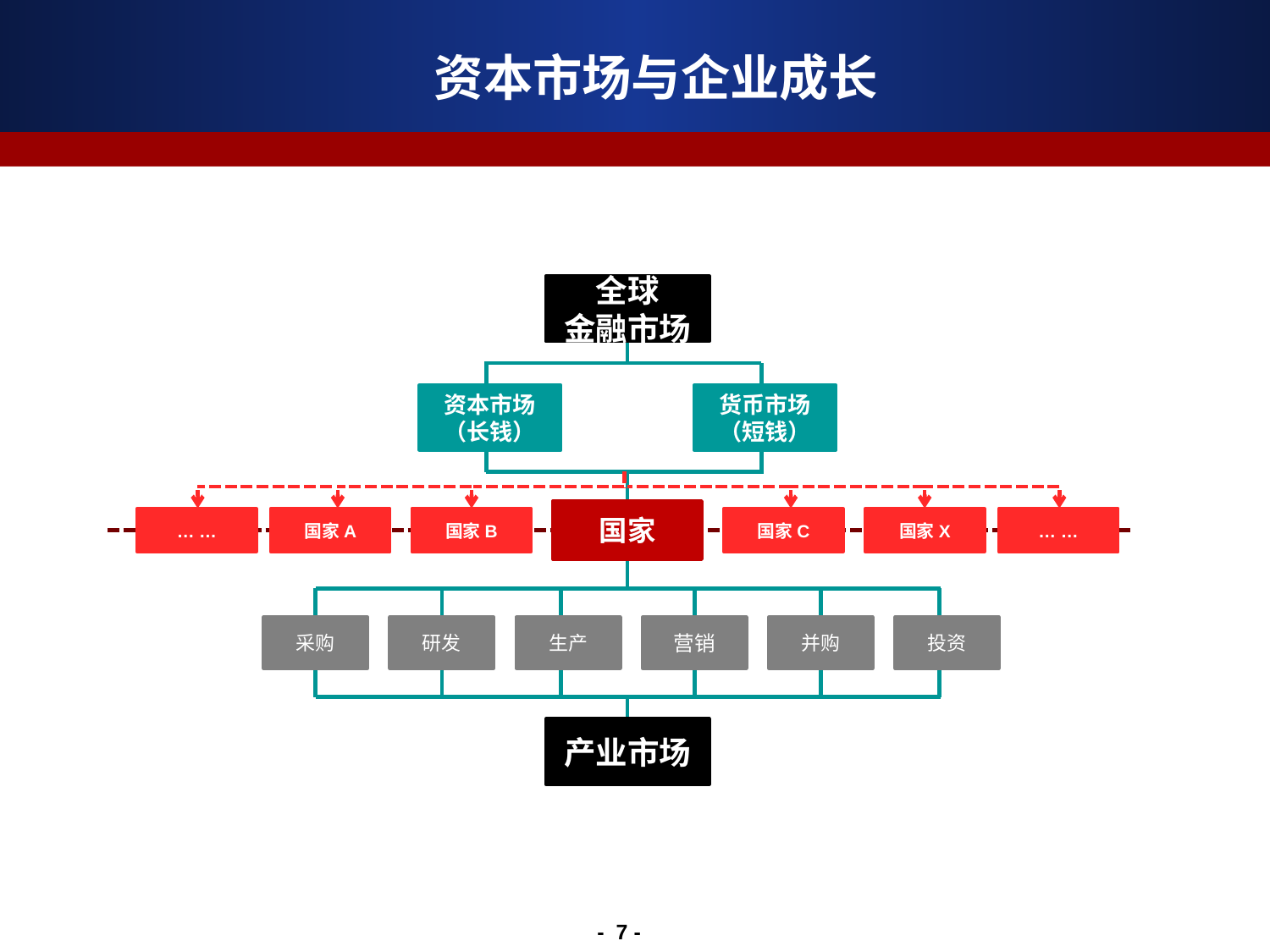

# 资本市场与企业成长
全球
金融市场
资本市场
（长钱）
货币市场
（短钱）
国家B
国家C
… …
… …
国家A
国家X
国家
采购
研发
生产
营销
并购
投资
产业市场